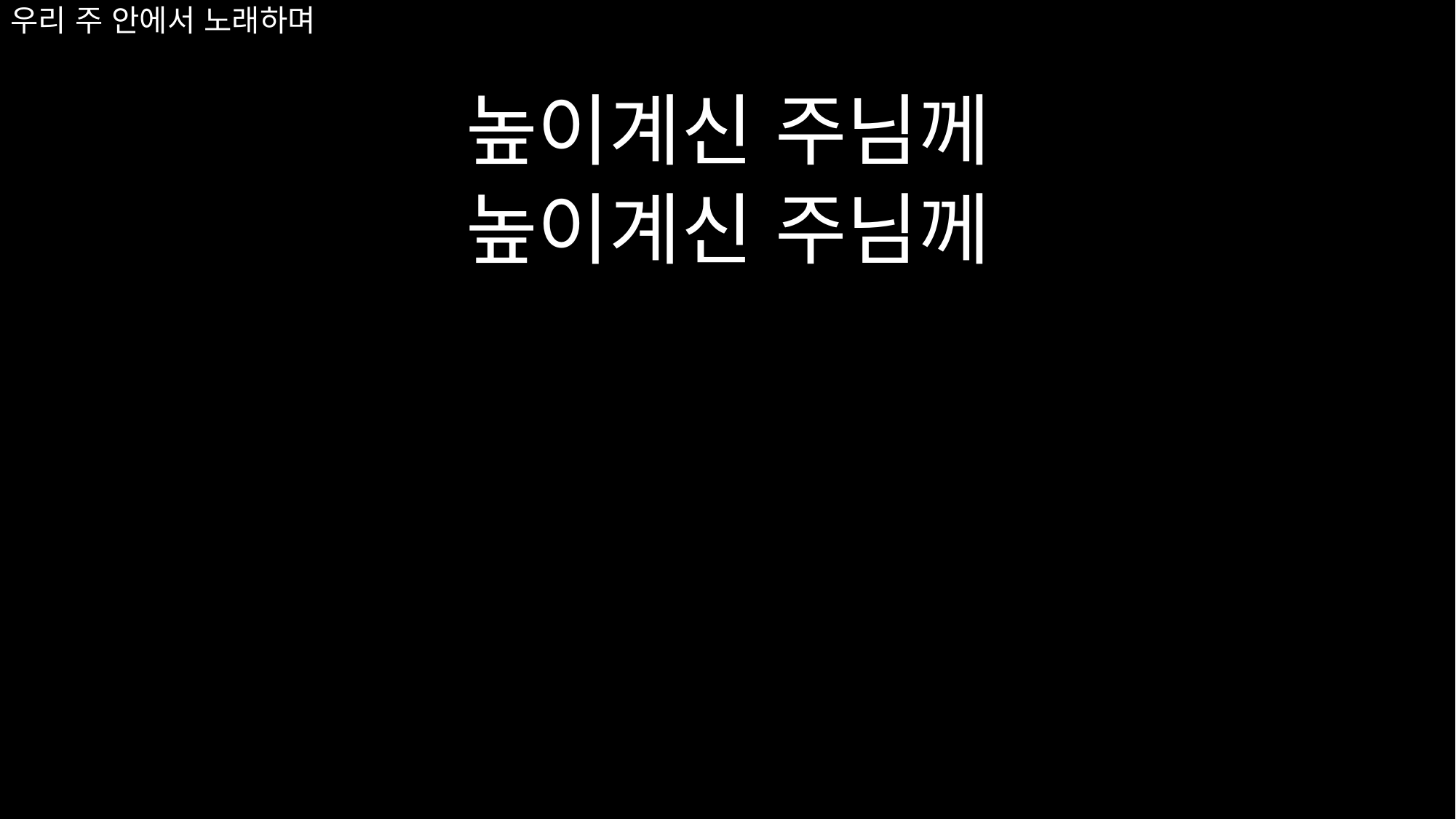

높이계신 주님께
높이계신 주님께

# 우리 주 안에서 노래하며